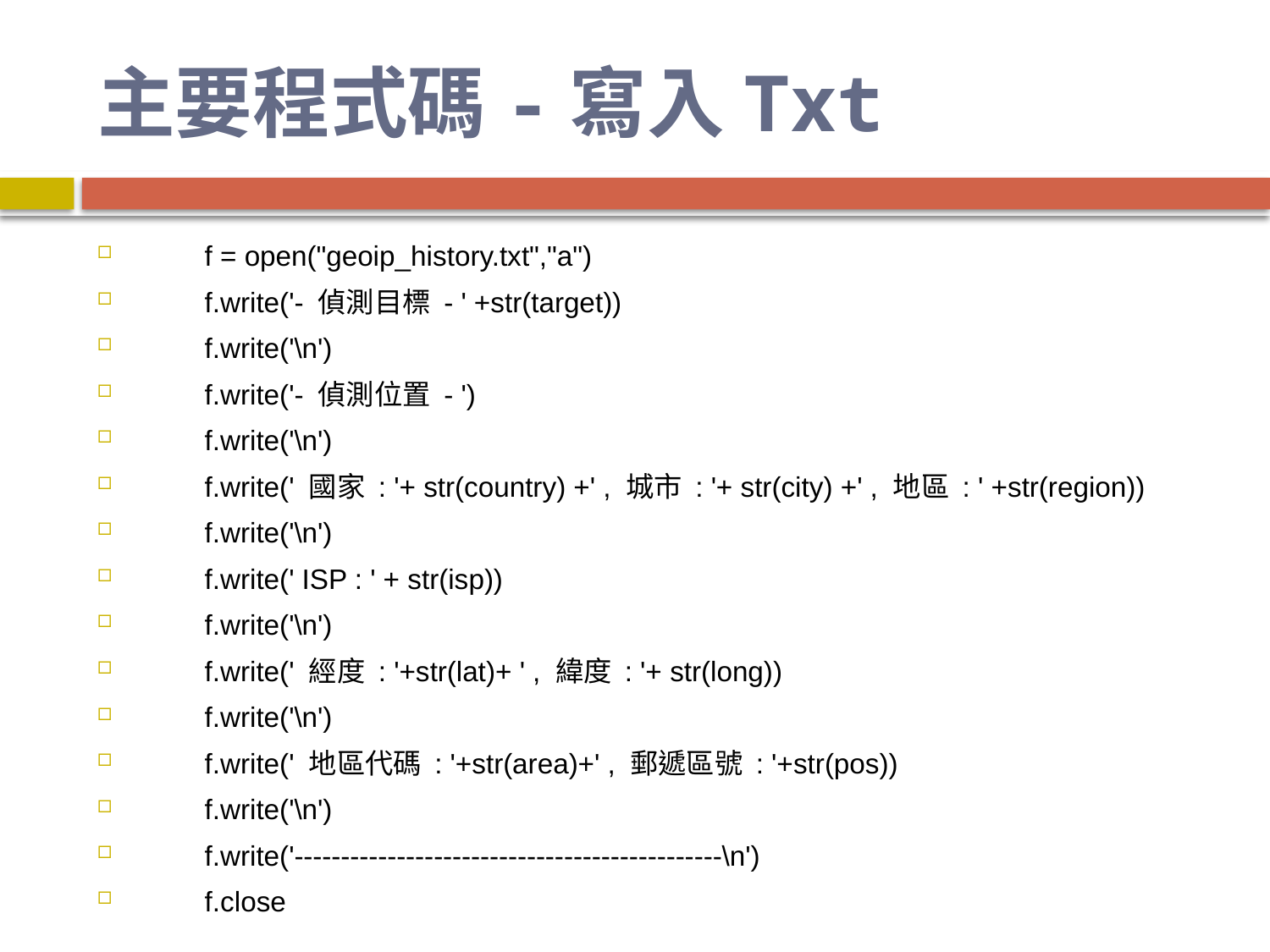

# 主要程式碼-寫入Txt
        f = open("geoip_history.txt","a")
        f.write('- 偵測目標 - ' +str(target))
        f.write('\n')
        f.write('- 偵測位置 - ')
        f.write('\n')
        f.write(' 國家 : '+ str(country) +' , 城市 : '+ str(city) +' , 地區 : ' +str(region))
        f.write('\n')
        f.write(' ISP : ' + str(isp))
        f.write('\n')
        f.write(' 經度 : '+str(lat)+ ' , 緯度 : '+ str(long))
        f.write('\n')
        f.write(' 地區代碼 : '+str(area)+' , 郵遞區號 : '+str(pos))
        f.write('\n')
        f.write('----------------------------------------------\n')
        f.close